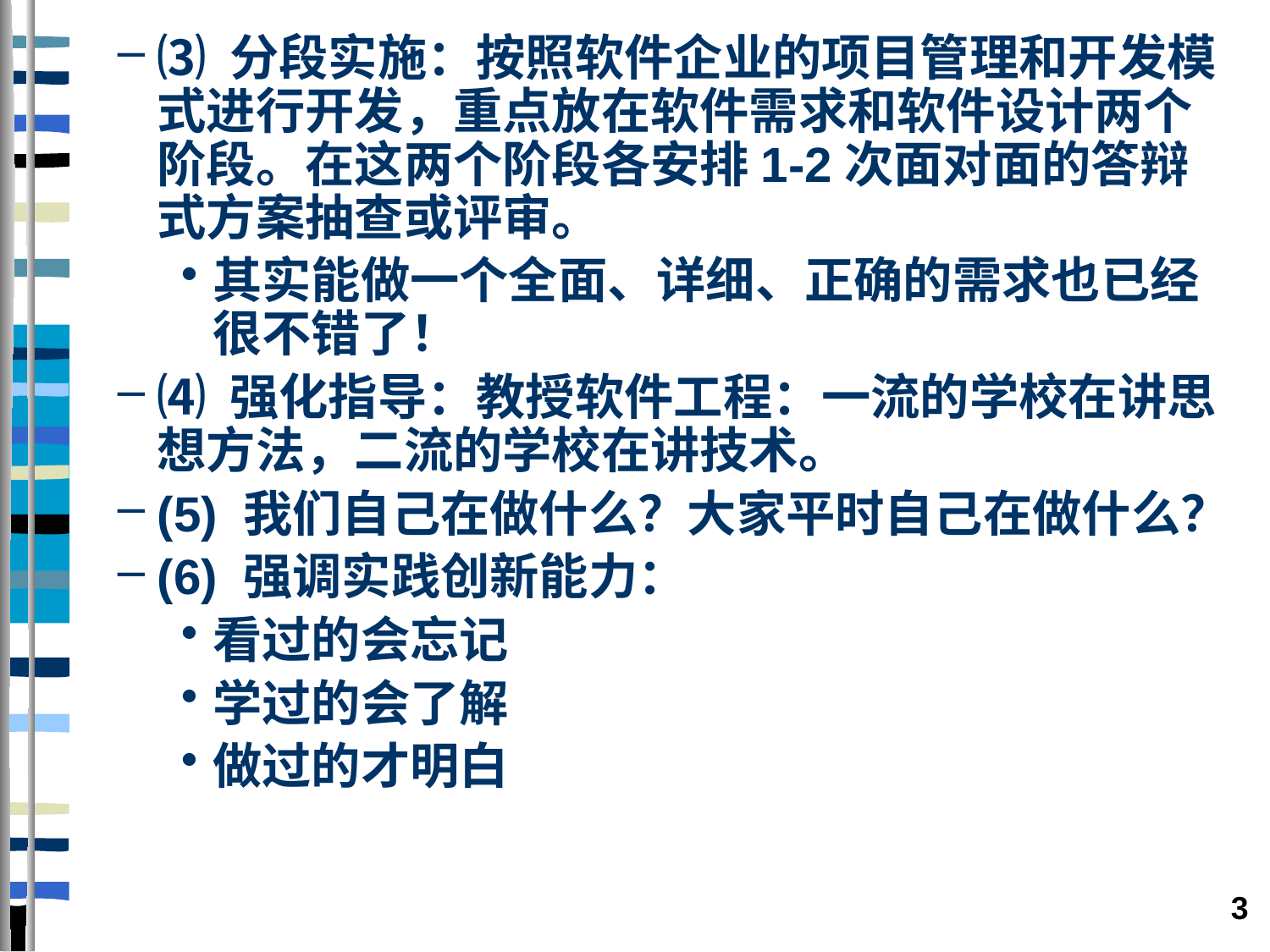

⑶ 分段实施：按照软件企业的项目管理和开发模式进行开发，重点放在软件需求和软件设计两个阶段。在这两个阶段各安排1-2次面对面的答辩式方案抽查或评审。
其实能做一个全面、详细、正确的需求也已经很不错了！
⑷ 强化指导：教授软件工程：一流的学校在讲思想方法，二流的学校在讲技术。
(5) 我们自己在做什么？大家平时自己在做什么？
(6) 强调实践创新能力：
看过的会忘记
学过的会了解
做过的才明白
3